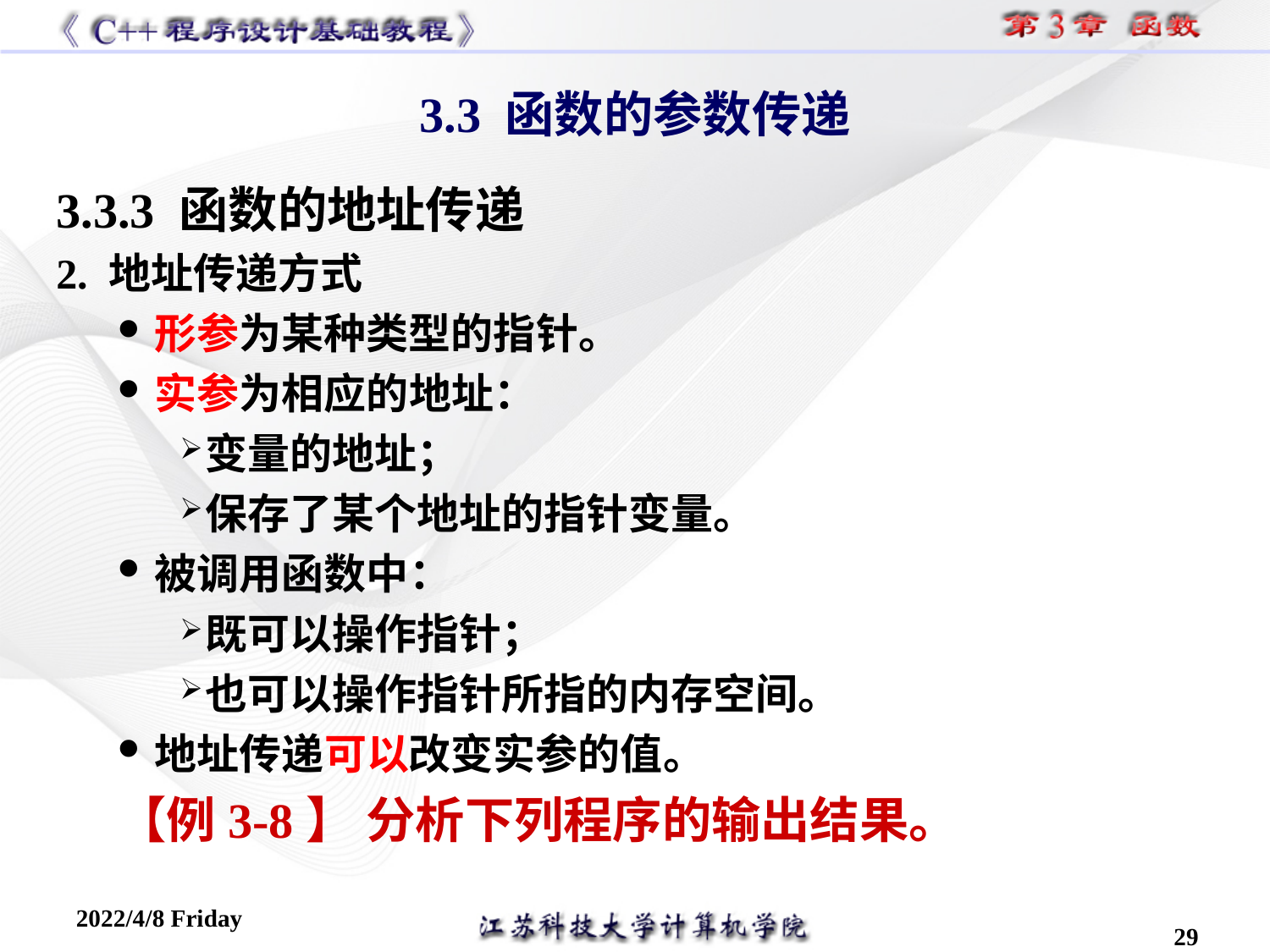

3.3 函数的参数传递
3.3.3 函数的地址传递
2. 地址传递方式
形参为某种类型的指针。
实参为相应的地址：
变量的地址；
保存了某个地址的指针变量。
被调用函数中：
既可以操作指针；
也可以操作指针所指的内存空间。
地址传递可以改变实参的值。
【例3-8】 分析下列程序的输出结果。